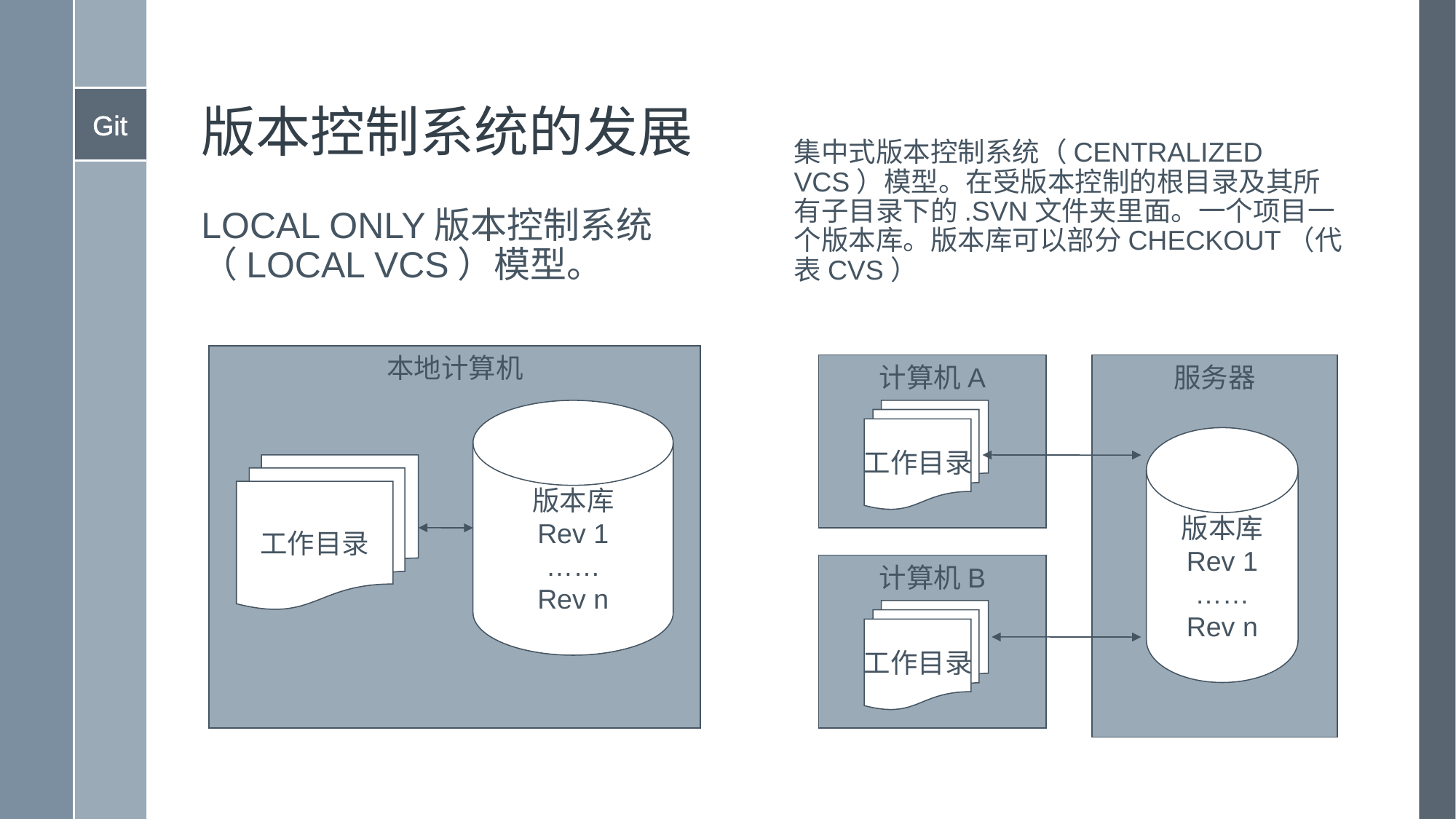

# 版本控制系统的发展
Local Only版本控制系统（Local VCS）模型。
集中式版本控制系统（Centralized VCS）模型。在受版本控制的根目录及其所有子目录下的.svn文件夹里面。一个项目一个版本库。版本库可以部分checkout（代表CVS）

本地计算机
计算机A
服务器
版本库
Rev 1
……
Rev n
工作目录
版本库
Rev 1
……
Rev n
工作目录

计算机B
工作目录